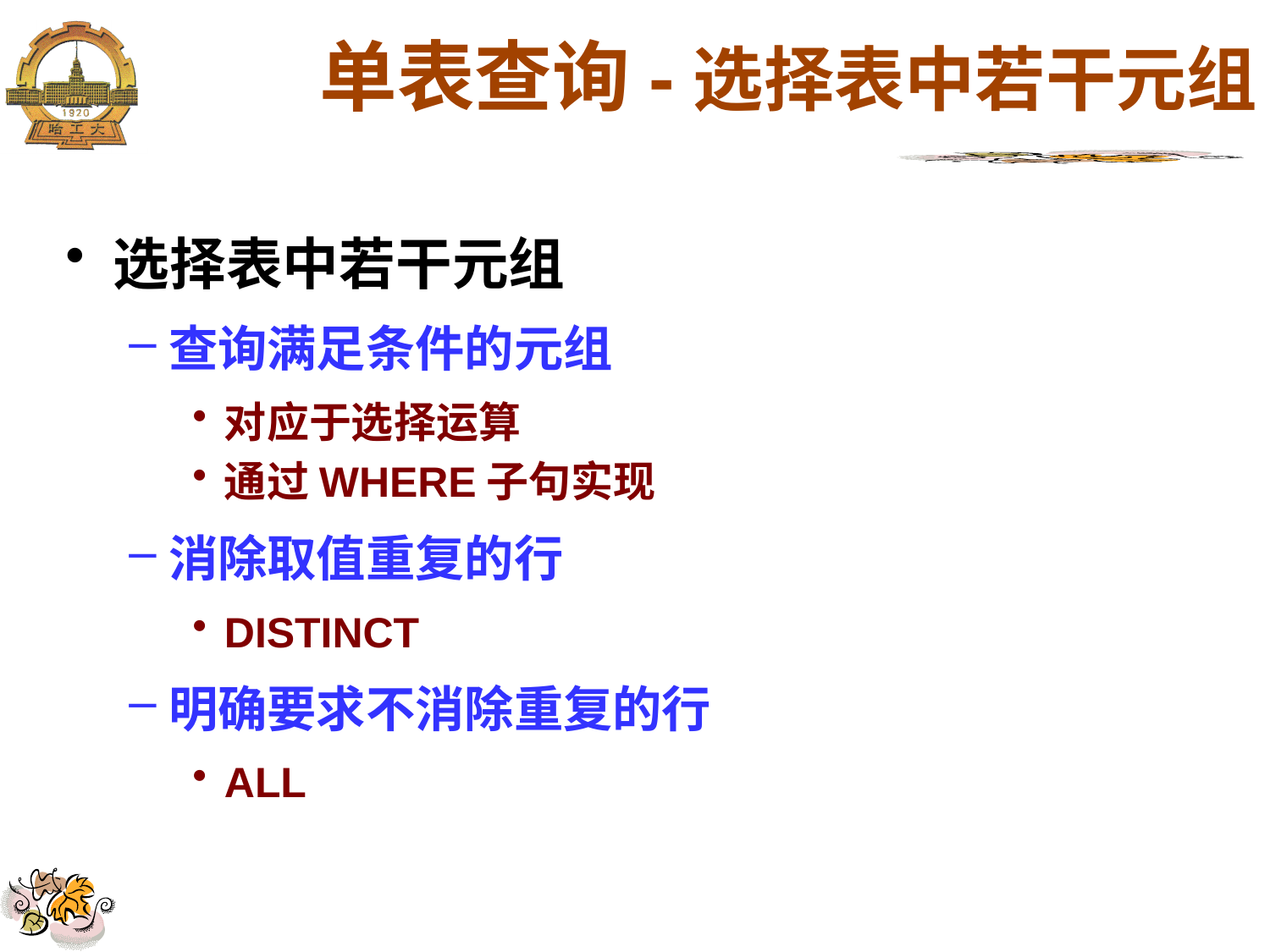

# 单表查询-选择表中若干元组
选择表中若干元组
查询满足条件的元组
对应于选择运算
通过WHERE子句实现
消除取值重复的行
DISTINCT
明确要求不消除重复的行
ALL